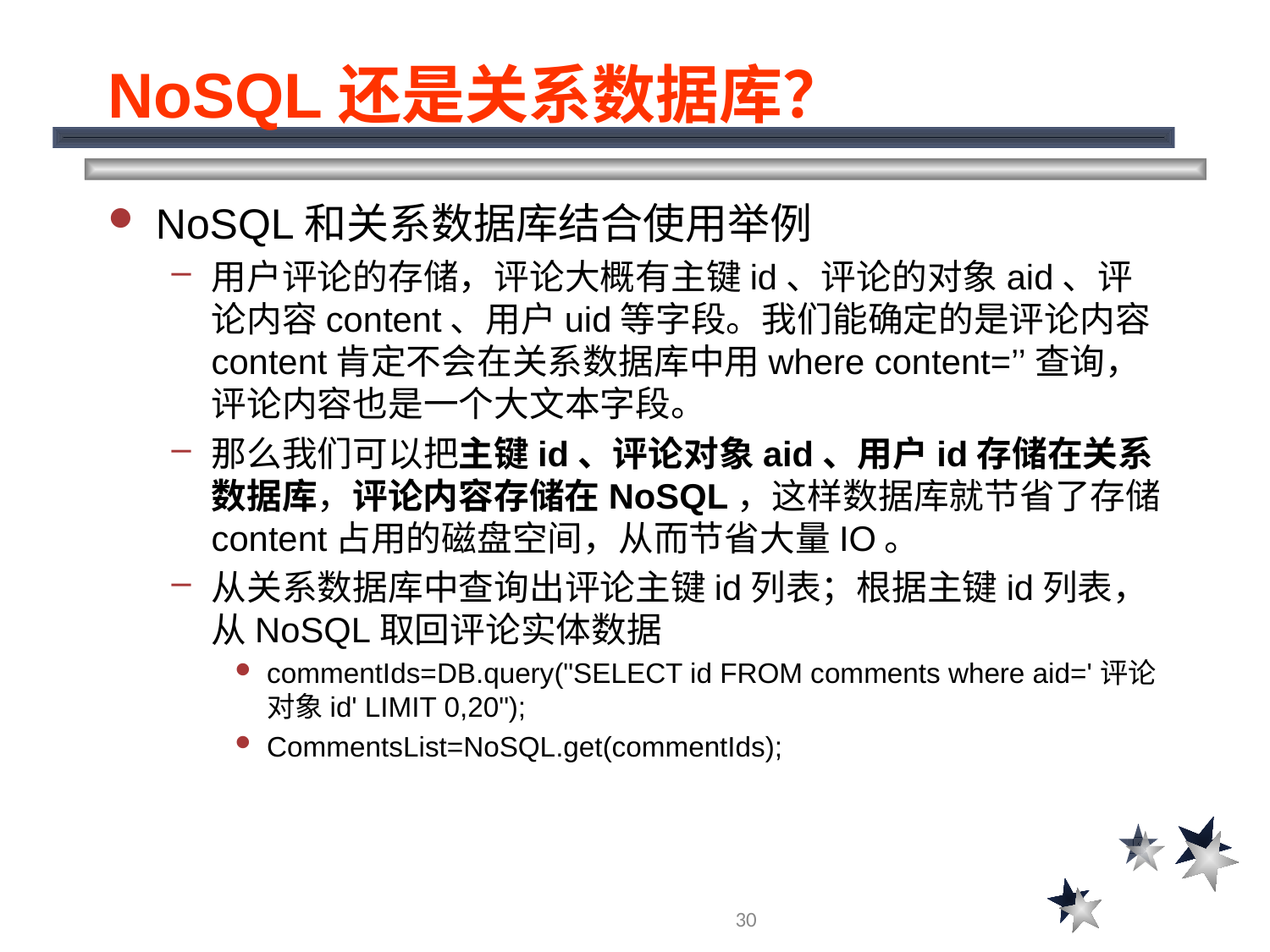

# NoSQL还是关系数据库？
NoSQL和关系数据库结合使用举例
用户评论的存储，评论大概有主键id、评论的对象aid、评论内容content、用户uid等字段。我们能确定的是评论内容content肯定不会在关系数据库中用where content=’’查询，评论内容也是一个大文本字段。
那么我们可以把主键id、评论对象aid、用户id存储在关系数据库，评论内容存储在NoSQL，这样数据库就节省了存储content占用的磁盘空间，从而节省大量IO。
从关系数据库中查询出评论主键id列表；根据主键id列表，从NoSQL取回评论实体数据
commentIds=DB.query("SELECT id FROM comments where aid='评论对象id' LIMIT 0,20");
CommentsList=NoSQL.get(commentIds);
30